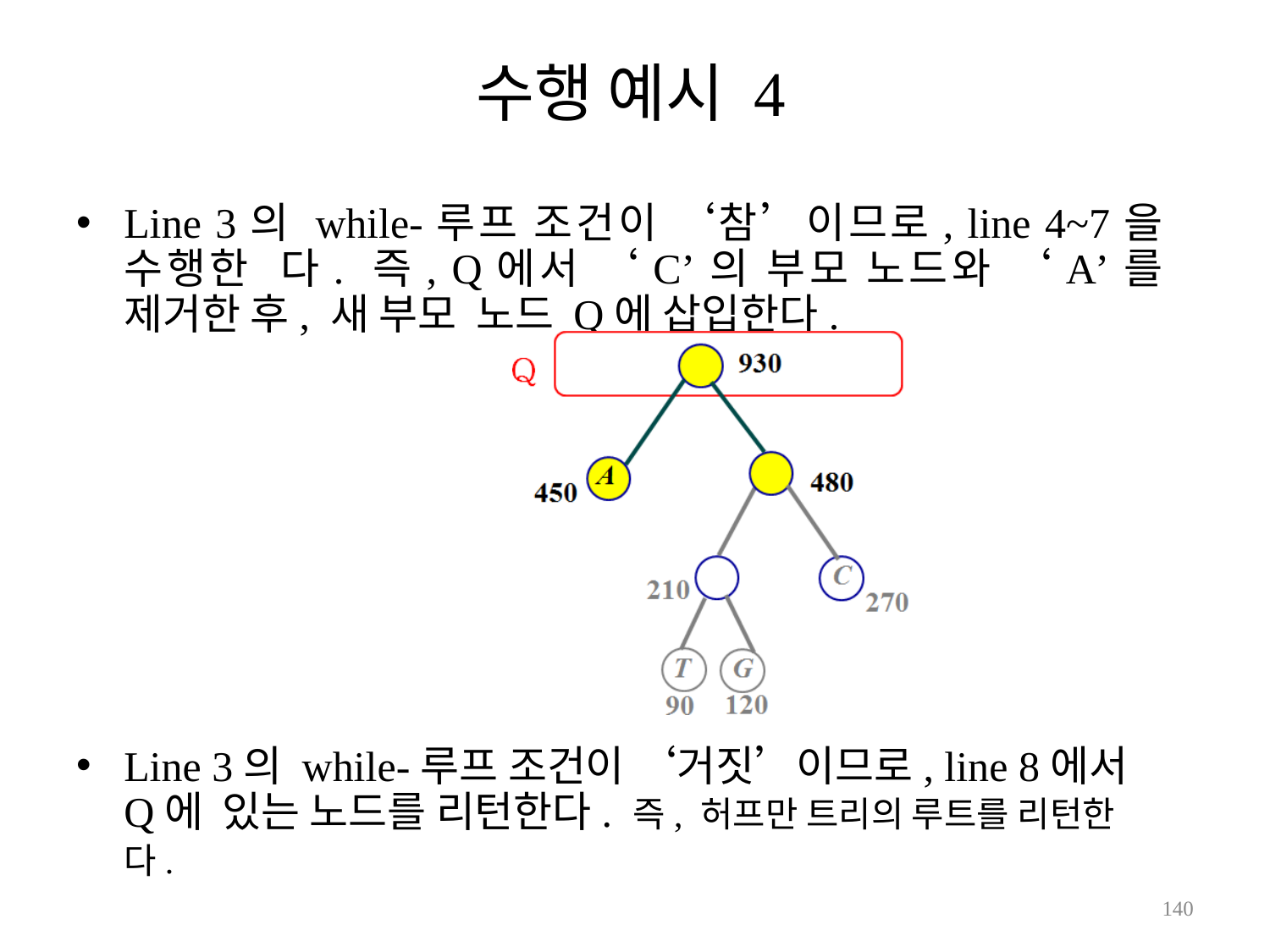

# 수행 예시 4
Line 3의 while-루프 조건이 ‘참’이므로, line 4~7을 수행한  다. 즉, Q에서 ‘C’의 부모 노드와 ‘A’를 제거한 후, 새 부모  노드 Q에 삽입한다.

Line 3의 while-루프 조건이 ‘거짓’이므로, line 8에서 Q에  있는 노드를 리턴한다. 즉, 허프만 트리의 루트를 리턴한다.
140